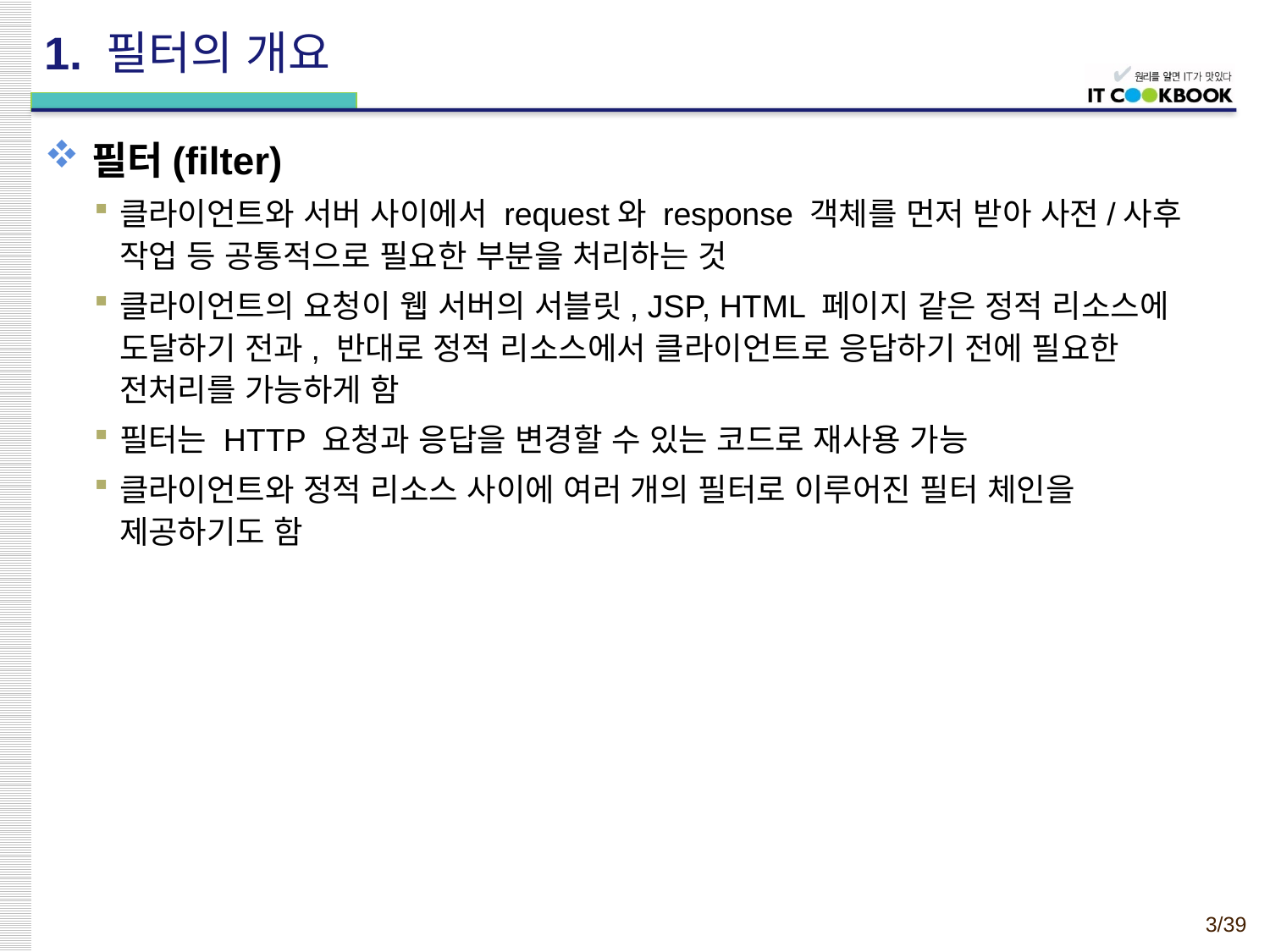

# 1. 필터의 개요
필터(filter)
클라이언트와 서버 사이에서 request와 response 객체를 먼저 받아 사전/사후 작업 등 공통적으로 필요한 부분을 처리하는 것
클라이언트의 요청이 웹 서버의 서블릿, JSP, HTML 페이지 같은 정적 리소스에 도달하기 전과, 반대로 정적 리소스에서 클라이언트로 응답하기 전에 필요한 전처리를 가능하게 함
필터는 HTTP 요청과 응답을 변경할 수 있는 코드로 재사용 가능
클라이언트와 정적 리소스 사이에 여러 개의 필터로 이루어진 필터 체인을 제공하기도 함